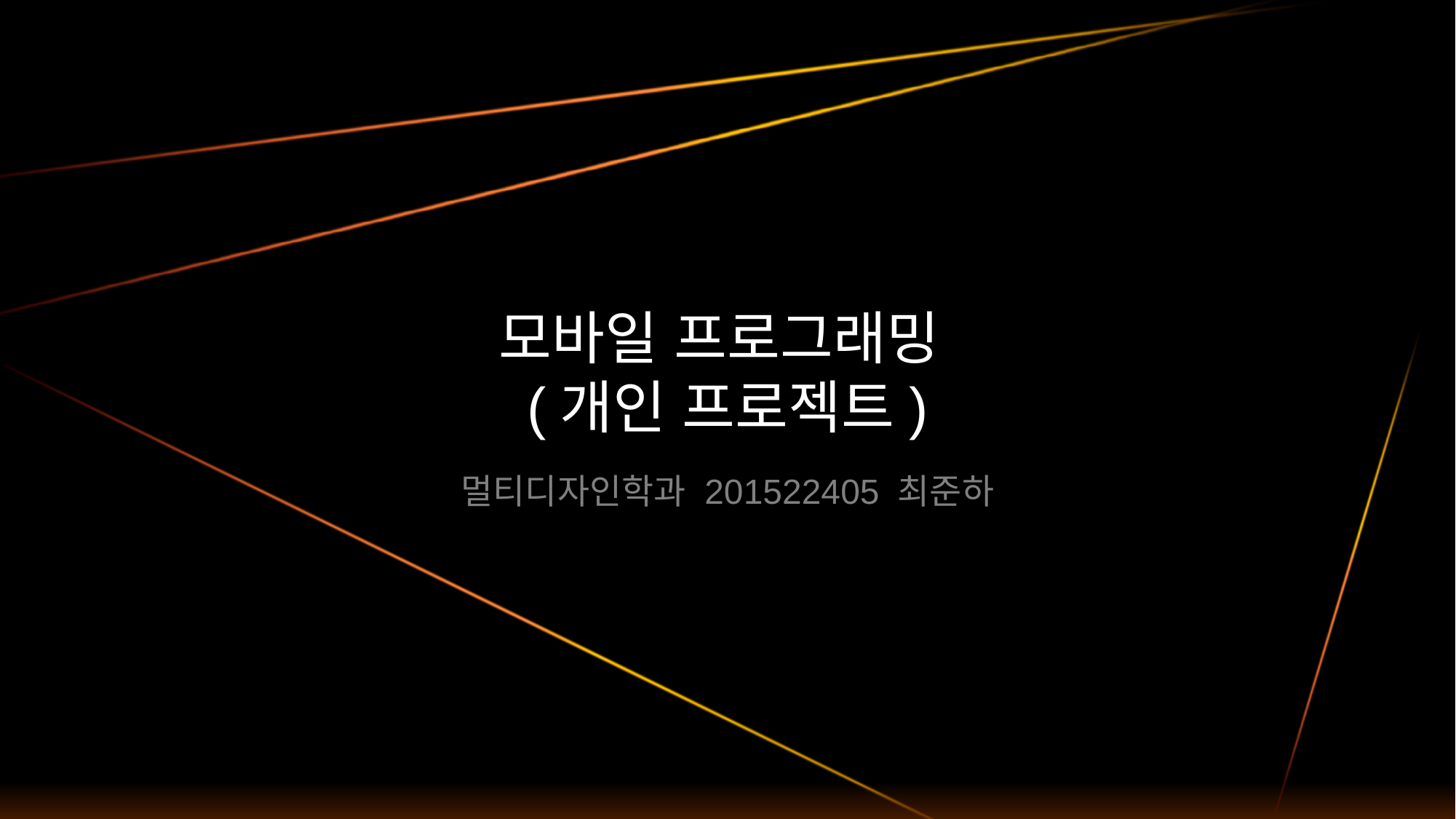

# 모바일 프로그래밍 (개인 프로젝트)
멀티디자인학과 201522405 최준하